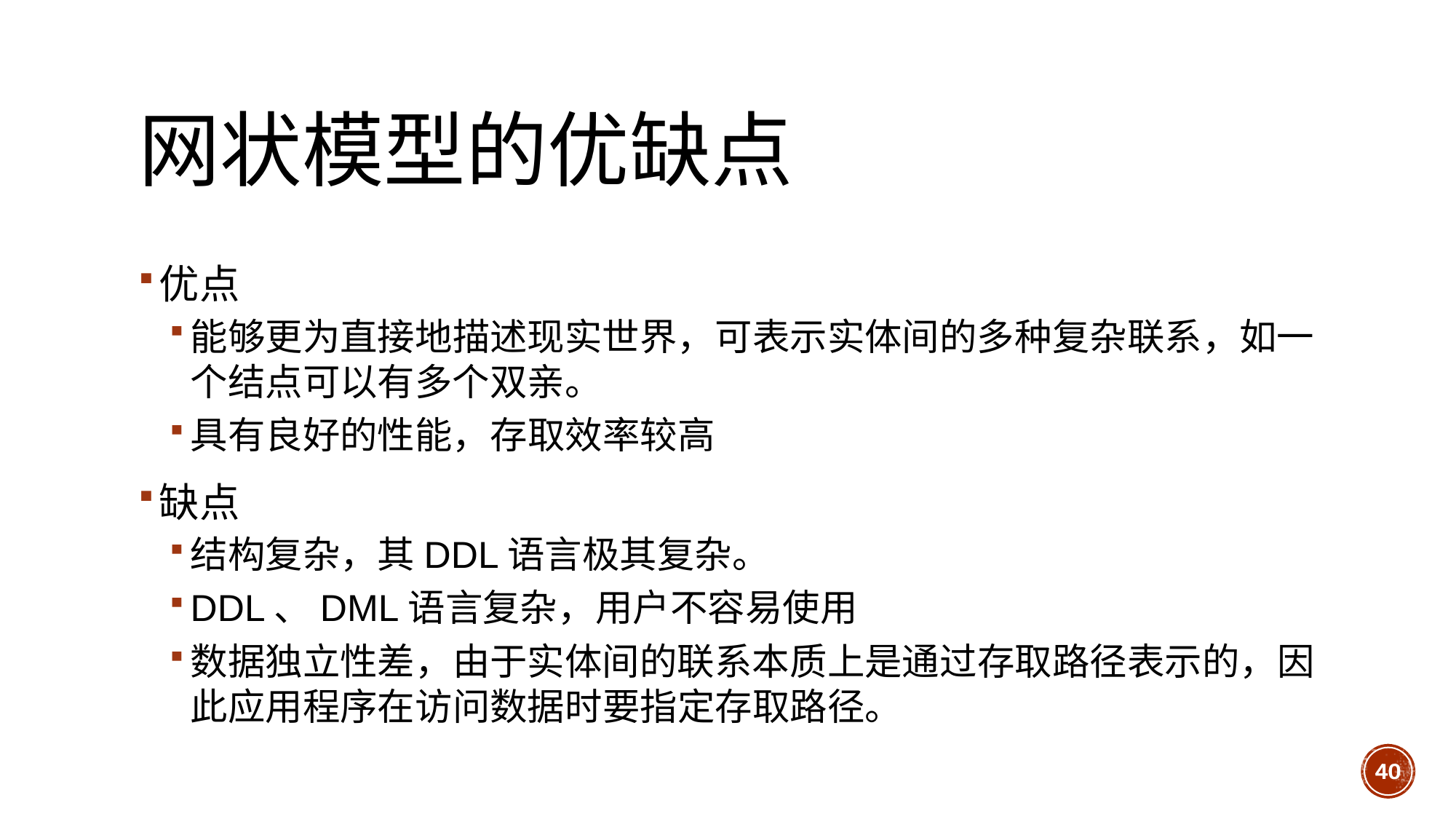

# 网状模型的优缺点
优点
能够更为直接地描述现实世界，可表示实体间的多种复杂联系，如一个结点可以有多个双亲。
具有良好的性能，存取效率较高
缺点
结构复杂，其DDL语言极其复杂。
DDL、DML语言复杂，用户不容易使用
数据独立性差，由于实体间的联系本质上是通过存取路径表示的，因此应用程序在访问数据时要指定存取路径。

40